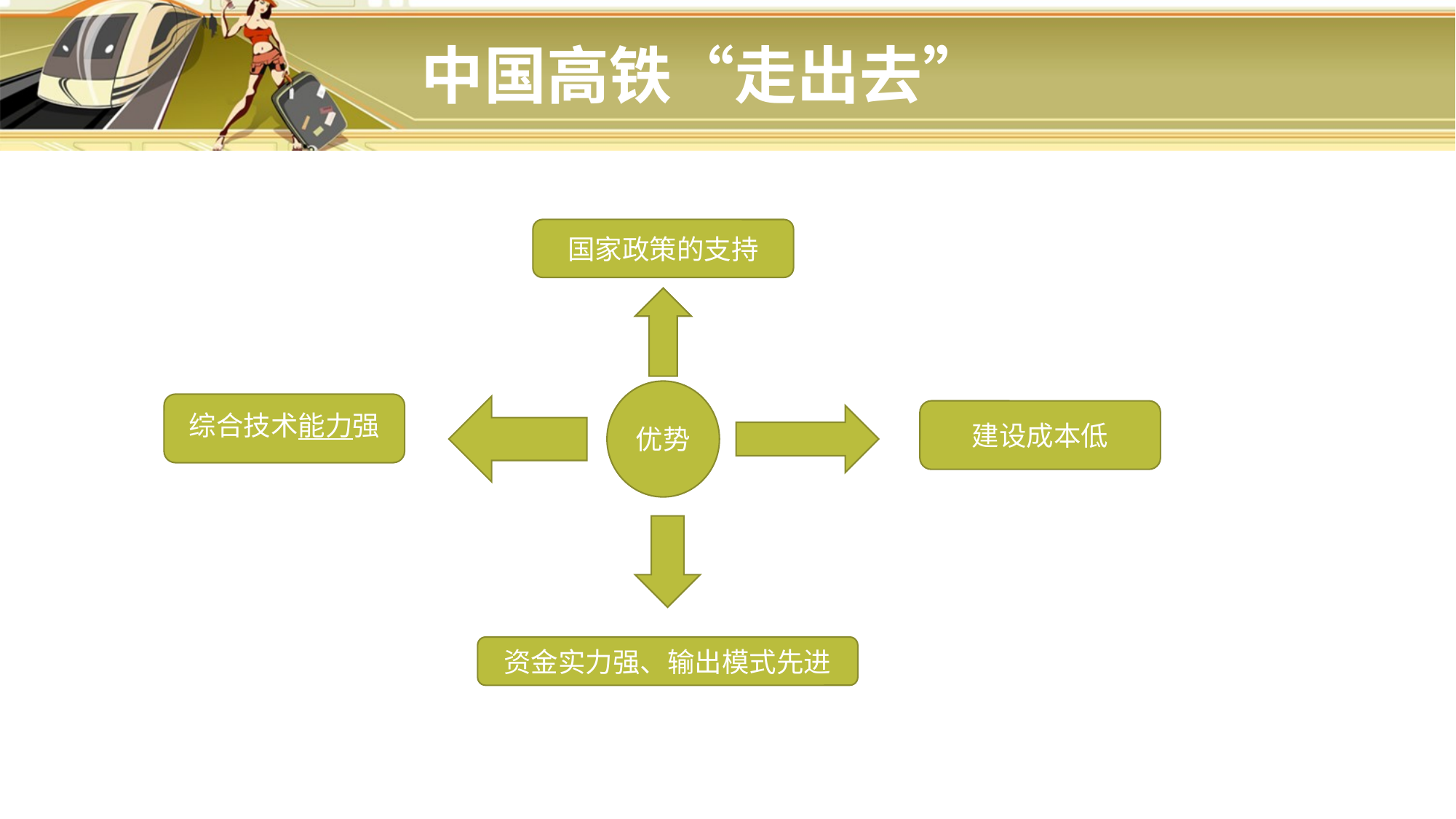

# 中国高铁“走出去”

国家政策的支持

优势
综合技术能力强

建设成本低

资金实力强、输出模式先进